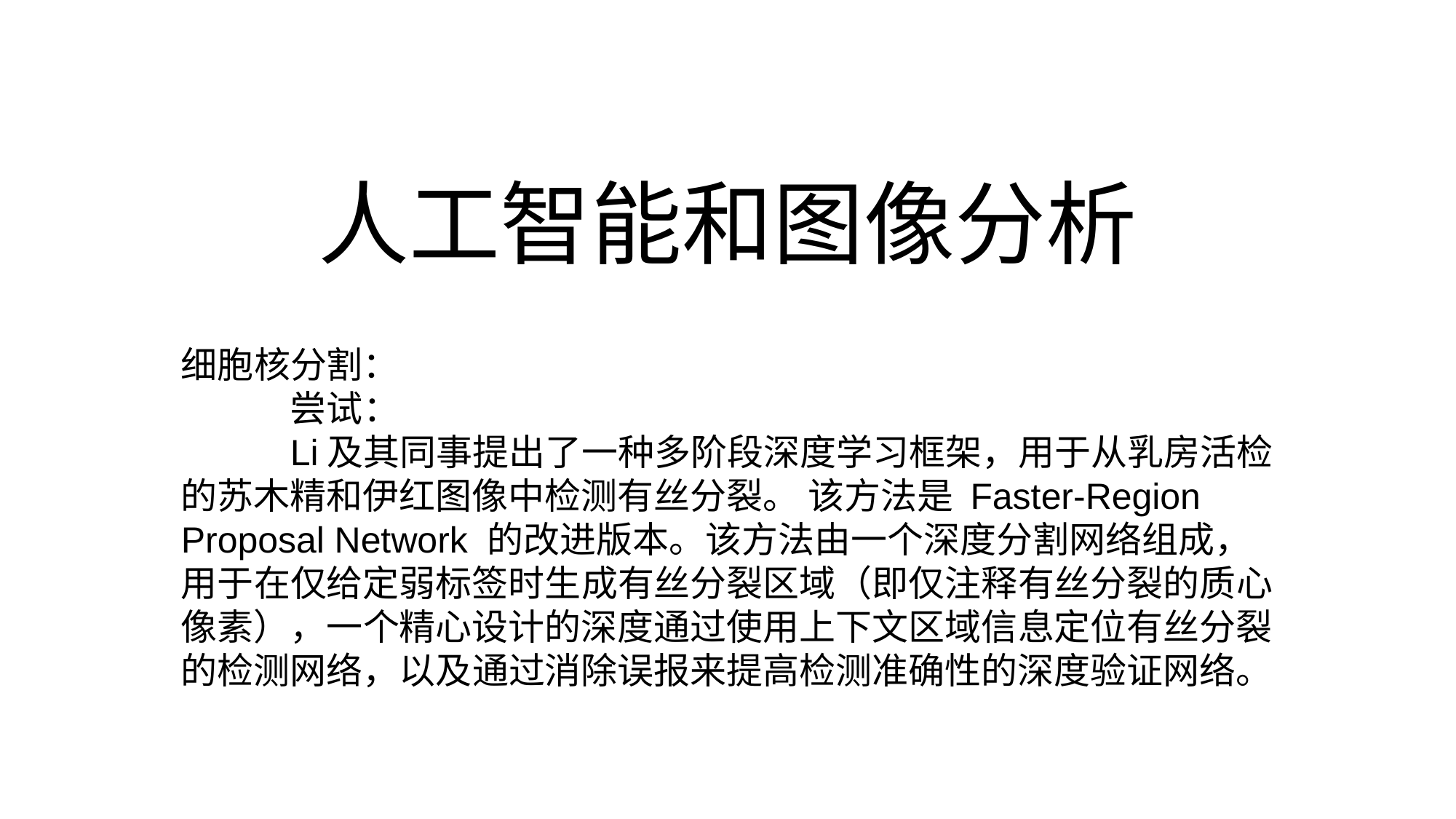

# 人工智能和图像分析
细胞核分割：
	尝试：
	Li及其同事提出了一种多阶段深度学习框架，用于从乳房活检的苏木精和伊红图像中检测有丝分裂。 该方法是 Faster-Region Proposal Network 的改进版本。该方法由一个深度分割网络组成，用于在仅给定弱标签时生成有丝分裂区域（即仅注释有丝分裂的质心像素），一个精心设计的深度通过使用上下文区域信息定位有丝分裂的检测网络，以及通过消除误报来提高检测准确性的深度验证网络。